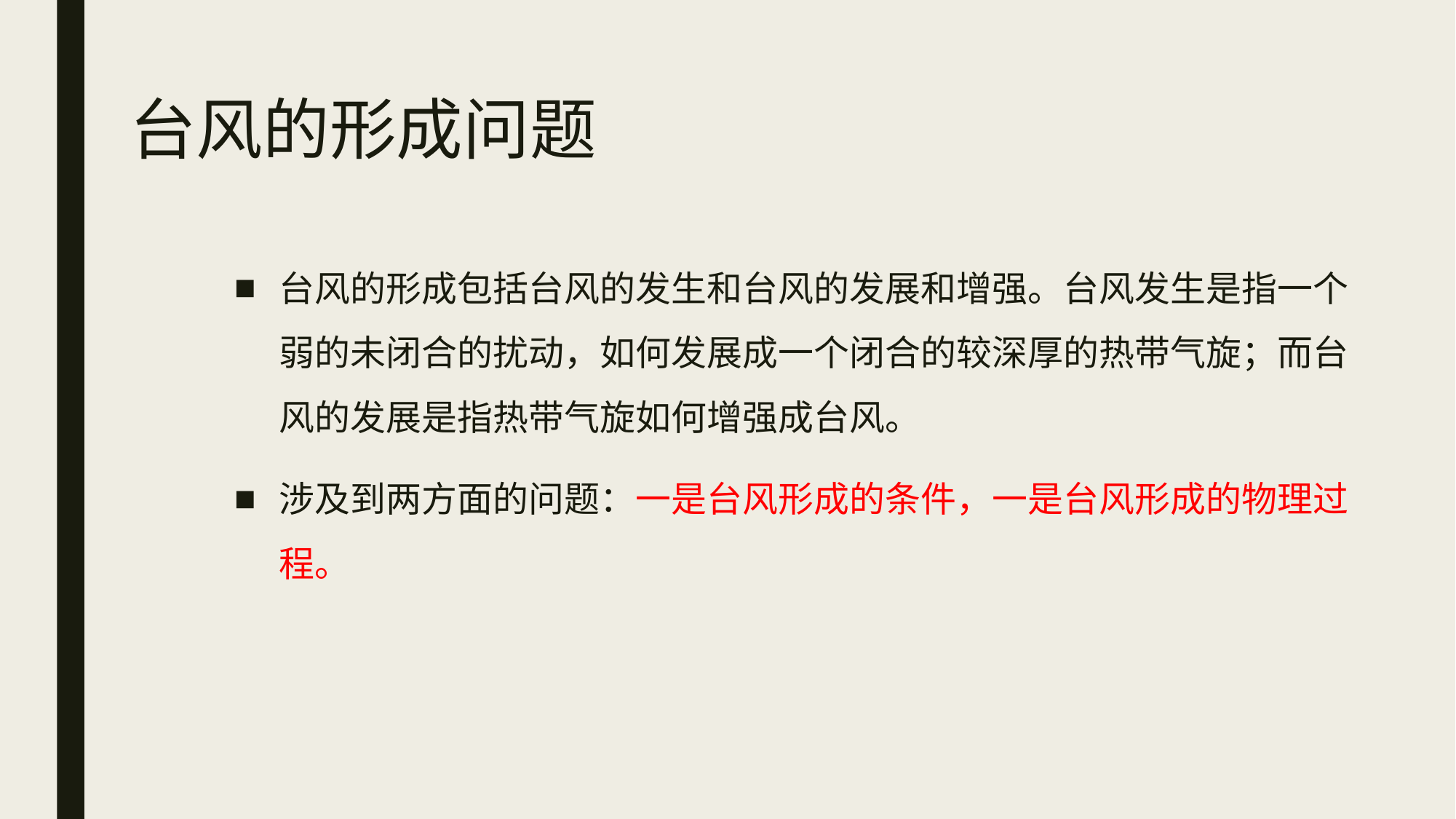

# 台风的形成问题
台风的形成包括台风的发生和台风的发展和增强。台风发生是指一个弱的未闭合的扰动，如何发展成一个闭合的较深厚的热带气旋；而台风的发展是指热带气旋如何增强成台风。
涉及到两方面的问题：一是台风形成的条件，一是台风形成的物理过程。